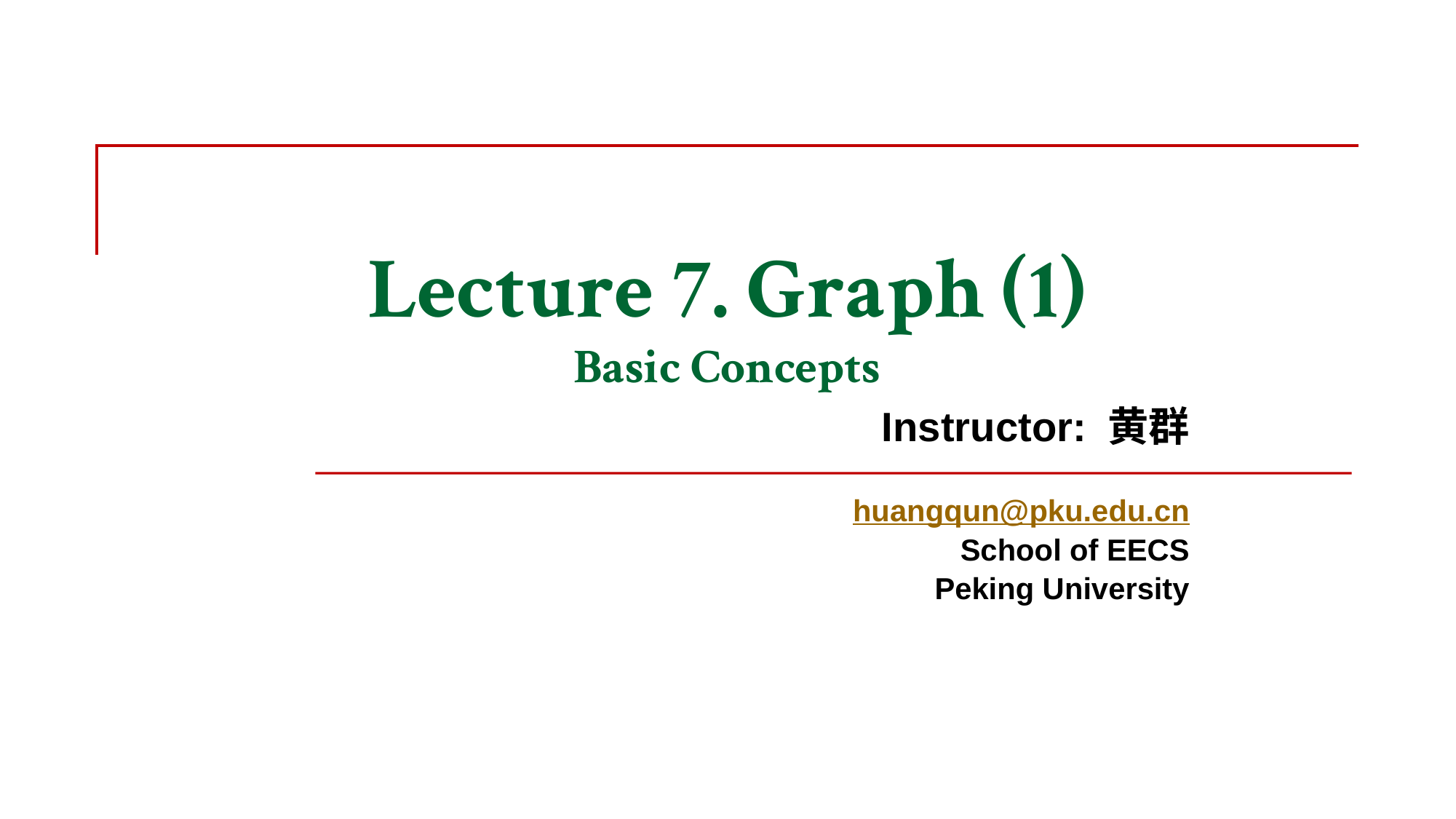

Lecture 7. Graph (1)
Basic Concepts
Instructor: 黄群

huangqun@pku.edu.cn
School of EECS
Peking University